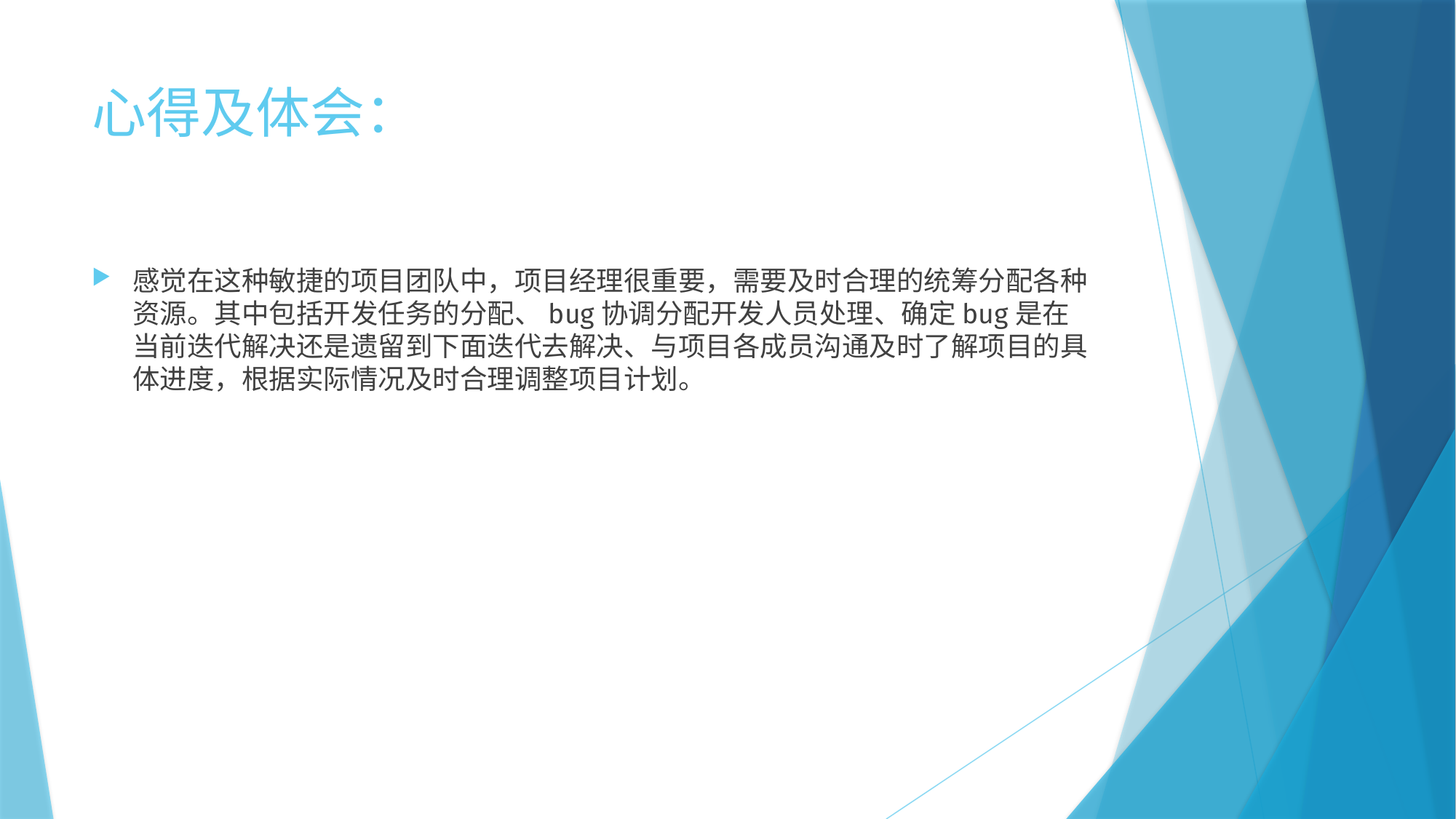

# 心得及体会：
感觉在这种敏捷的项目团队中，项目经理很重要，需要及时合理的统筹分配各种资源。其中包括开发任务的分配、bug协调分配开发人员处理、确定bug是在当前迭代解决还是遗留到下面迭代去解决、与项目各成员沟通及时了解项目的具体进度，根据实际情况及时合理调整项目计划。